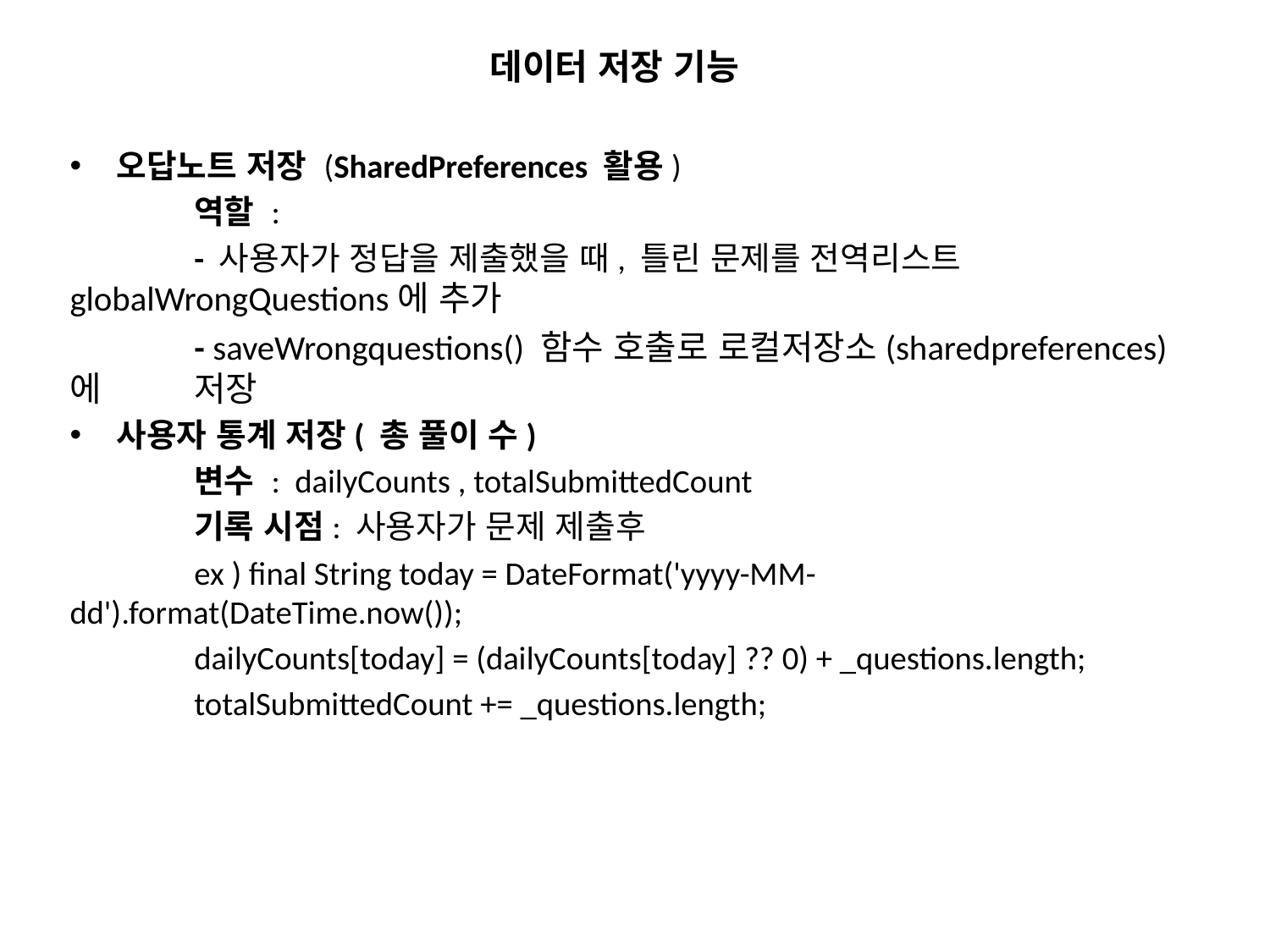

# 데이터 저장 기능
오답노트 저장 (SharedPreferences 활용)
	역할 :
	- 사용자가 정답을 제출했을 때, 틀린 문제를 전역리스트 					globalWrongQuestions에 추가
	- saveWrongquestions() 함수 호출로 로컬저장소(sharedpreferences)에 	저장
사용자 통계 저장( 총 풀이 수)
	변수 :  dailyCounts , totalSubmittedCount
	기록 시점: 사용자가 문제 제출후
	ex ) final String today = DateFormat('yyyy-MM-dd').format(DateTime.now());
		dailyCounts[today] = (dailyCounts[today] ?? 0) + _questions.length;
		totalSubmittedCount += _questions.length;